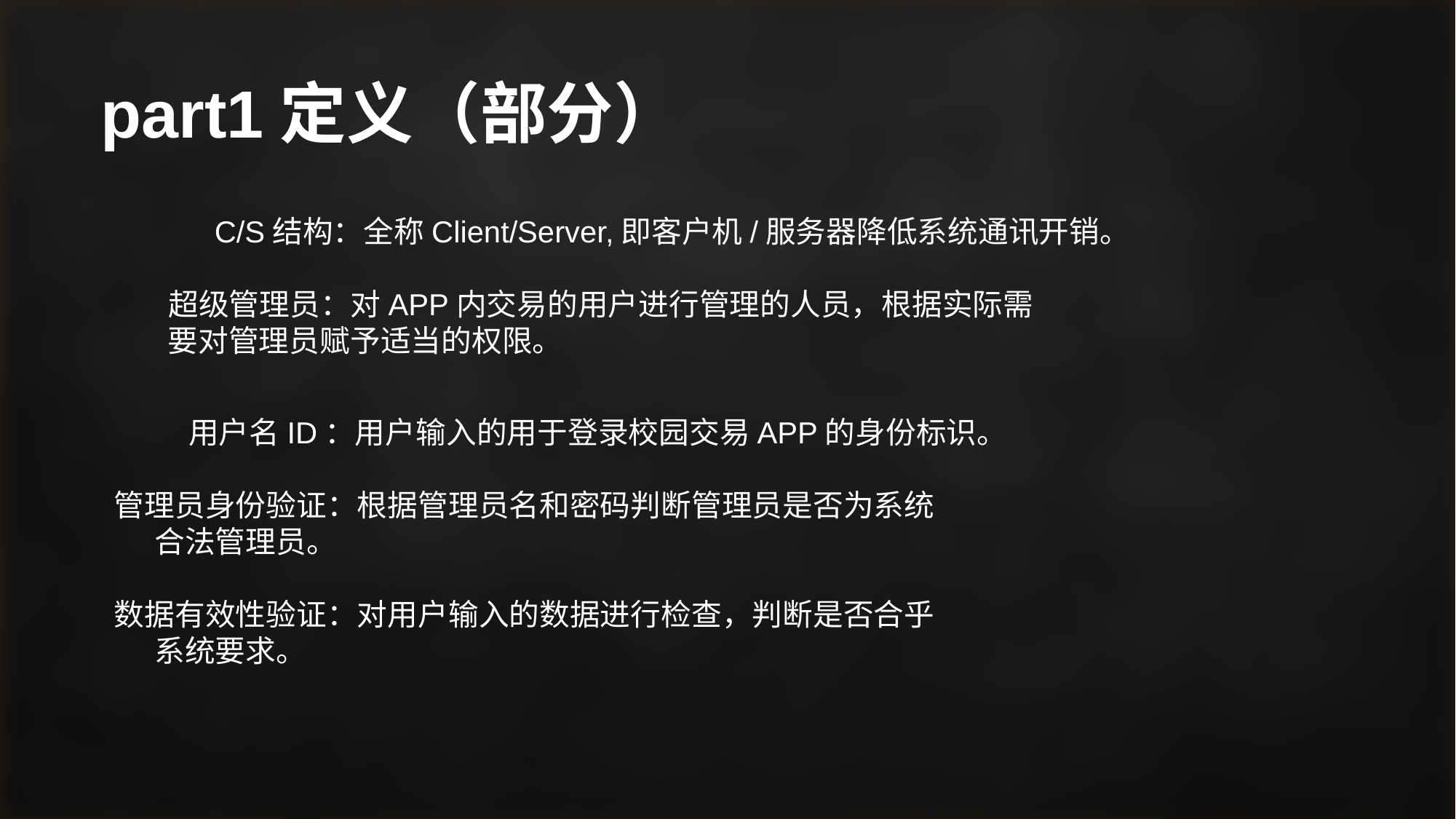

# part1定义（部分）

            C/S结构：全称Client/Server,即客户机/服务器降低系统通讯开销。

       超级管理员：对APP内交易的用户进行管理的人员，根据实际需    			           要对管理员赋予适当的权限。

          用户名ID：用户输入的用于登录校园交易APP的身份标识。

管理员身份验证：根据管理员名和密码判断管理员是否为系统		           合法管理员。

数据有效性验证：对用户输入的数据进行检查，判断是否合乎		           系统要求。